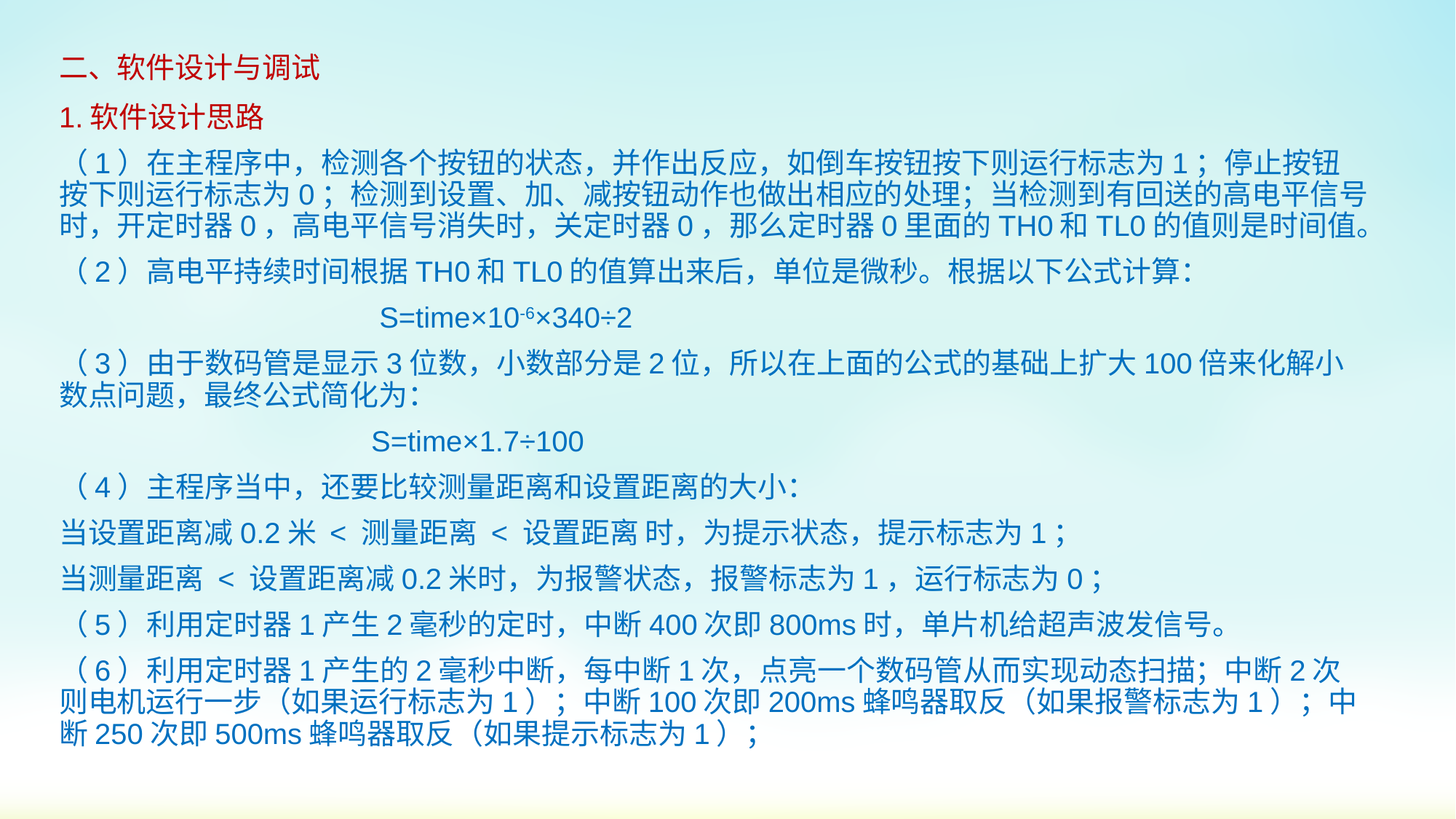

二、软件设计与调试
1.软件设计思路
（1）在主程序中，检测各个按钮的状态，并作出反应，如倒车按钮按下则运行标志为1；停止按钮按下则运行标志为0；检测到设置、加、减按钮动作也做出相应的处理；当检测到有回送的高电平信号时，开定时器0，高电平信号消失时，关定时器0，那么定时器0里面的TH0和TL0的值则是时间值。
（2）高电平持续时间根据TH0和TL0的值算出来后，单位是微秒。根据以下公式计算：
                                        S=time×10-6×340÷2
（3）由于数码管是显示3位数，小数部分是2位，所以在上面的公式的基础上扩大100倍来化解小数点问题，最终公式简化为：
                                       S=time×1.7÷100
（4）主程序当中，还要比较测量距离和设置距离的大小：
当设置距离减0.2米 < 测量距离 < 设置距离 时，为提示状态，提示标志为1；
当测量距离 < 设置距离减0.2米时，为报警状态，报警标志为1，运行标志为0；
（5）利用定时器1产生2毫秒的定时，中断400次即800ms时，单片机给超声波发信号。
（6）利用定时器1产生的2毫秒中断，每中断1次，点亮一个数码管从而实现动态扫描；中断2次则电机运行一步（如果运行标志为1）；中断100次即200ms蜂鸣器取反（如果报警标志为1）；中断250次即500ms蜂鸣器取反（如果提示标志为1）；